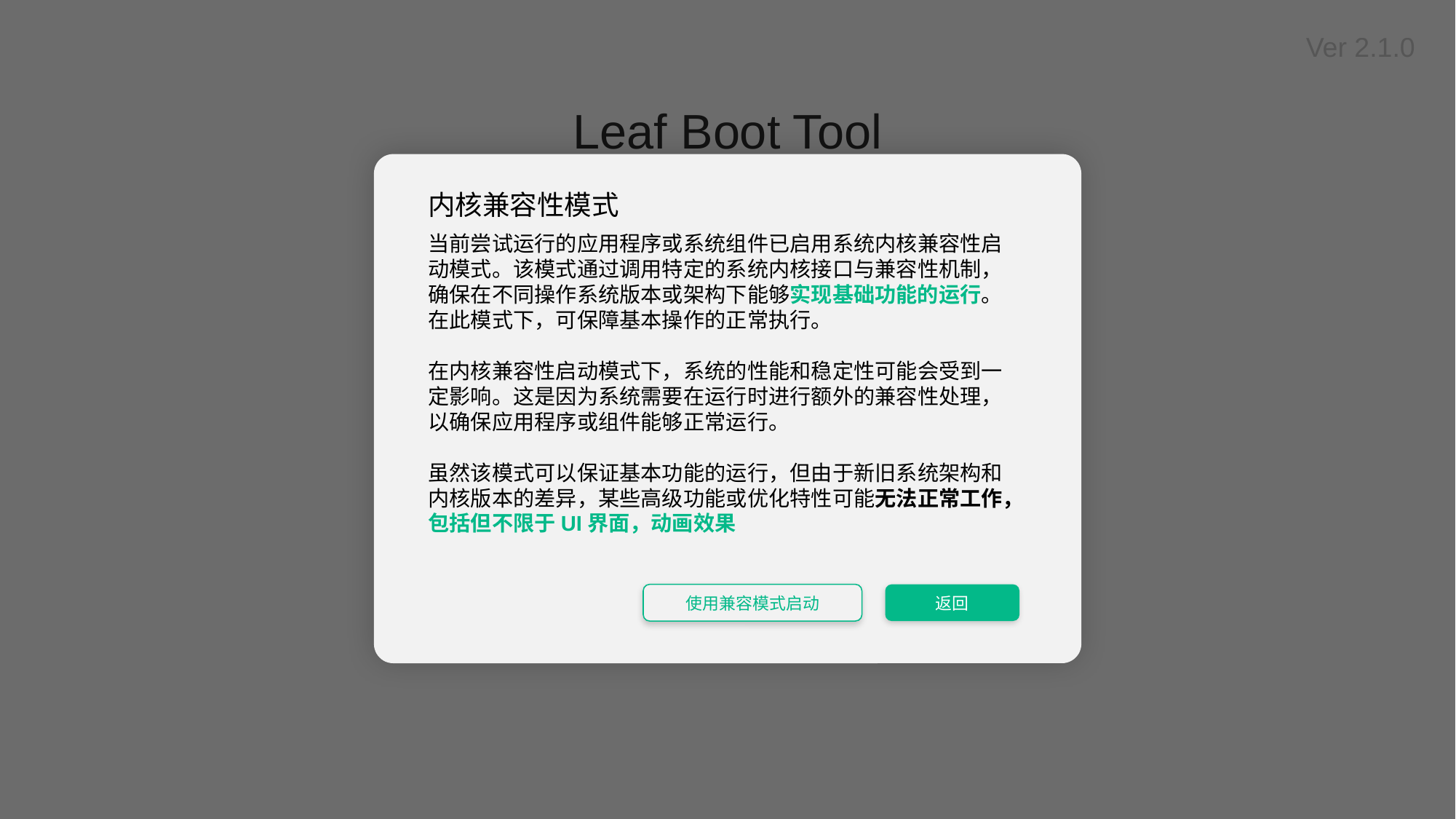

Ver 2.1.0
Leaf Boot Tool

内核兼容性模式
当前尝试运行的应用程序或系统组件已启用系统内核兼容性启动模式。该模式通过调用特定的系统内核接口与兼容性机制，确保在不同操作系统版本或架构下能够实现基础功能的运行。在此模式下，可保障基本操作的正常执行。

在内核兼容性启动模式下，系统的性能和稳定性可能会受到一定影响。这是因为系统需要在运行时进行额外的兼容性处理，以确保应用程序或组件能够正常运行。

虽然该模式可以保证基本功能的运行，但由于新旧系统架构和内核版本的差异，某些高级功能或优化特性可能无法正常工作，包括但不限于UI界面，动画效果
使用兼容模式启动
返回